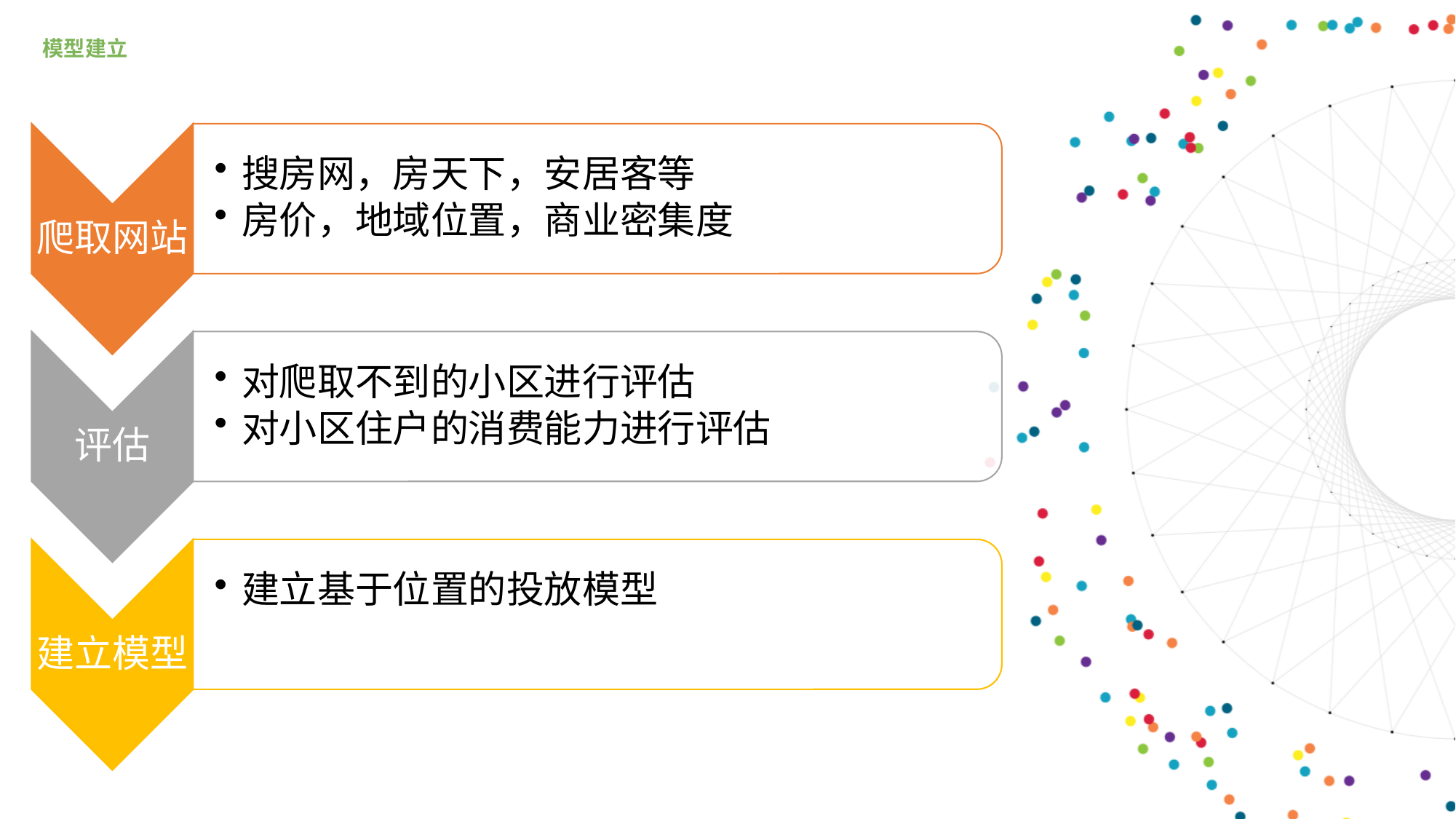

模型建立
爬取网站
搜房网，房天下，安居客等
房价，地域位置，商业密集度
评估
对爬取不到的小区进行评估
对小区住户的消费能力进行评估
建立模型
建立基于位置的投放模型